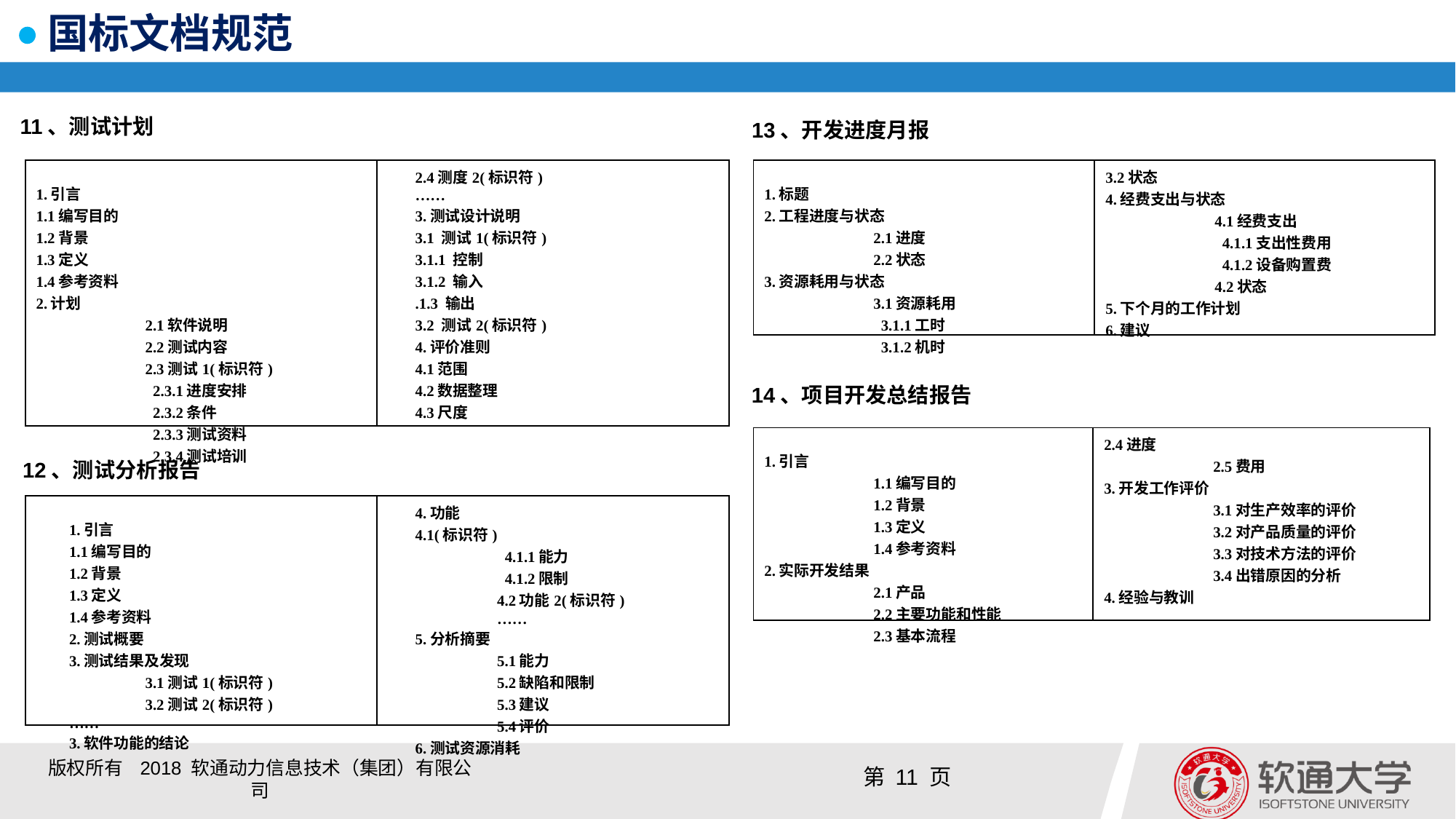

# 国标文档规范
11、测试计划
13、开发进度月报
| 1.引言 1.1编写目的 1.2背景 1.3定义 1.4参考资料 2.计划 2.1软件说明 2.2测试内容 2.3测试1(标识符) 2.3.1进度安排 2.3.2条件 2.3.3测试资料 2.3.4测试培训 | 2.4测度2(标识符) …… 3.测试设计说明 3.1 测试1(标识符) 3.1.1 控制 3.1.2 输入 .1.3 输出 3.2 测试2(标识符) 4.评价准则 4.1范围 4.2数据整理 4.3尺度 |
| --- | --- |
| 1.标题 2.工程进度与状态 2.1进度 2.2状态 3.资源耗用与状态 3.1资源耗用 3.1.1工时 3.1.2机时 | 3.2状态 4.经费支出与状态 4.1经费支出 4.1.1支出性费用 4.1.2设备购置费 4.2状态 5.下个月的工作计划 6.建议 |
| --- | --- |
14、项目开发总结报告
| 1.引言 1.1编写目的 1.2背景 1.3定义 1.4参考资料 2.实际开发结果 2.1产品 2.2主要功能和性能 2.3基本流程 | 2.4进度 2.5费用 3.开发工作评价 3.1对生产效率的评价 3.2对产品质量的评价 3.3对技术方法的评价 3.4出错原因的分析 4.经验与教训 |
| --- | --- |
12、测试分析报告
| 1.引言 1.1编写目的 1.2背景 1.3定义 1.4参考资料 2.测试概要 3.测试结果及发现 3.1测试1(标识符) 3.2测试2(标识符) …… 3.软件功能的结论 | 4.功能 4.1(标识符) 4.1.1能力 4.1.2限制 4.2功能2(标识符) …… 5.分析摘要 5.1能力 5.2缺陷和限制 5.3建议 5.4评价 6.测试资源消耗 |
| --- | --- |